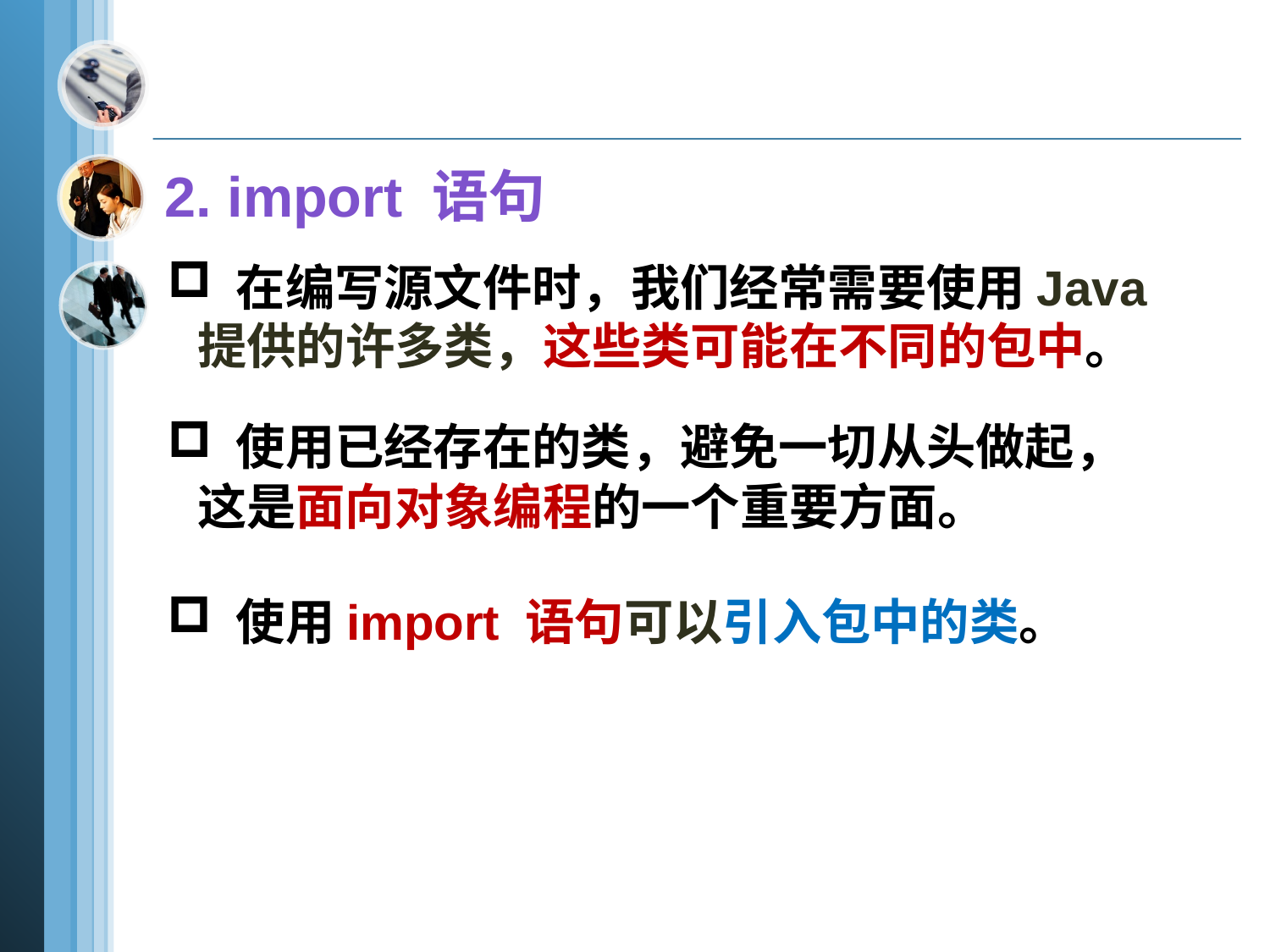

2. import 语句
 在编写源文件时，我们经常需要使用Java提供的许多类，这些类可能在不同的包中。
 使用已经存在的类，避免一切从头做起，这是面向对象编程的一个重要方面。
 使用import 语句可以引入包中的类。